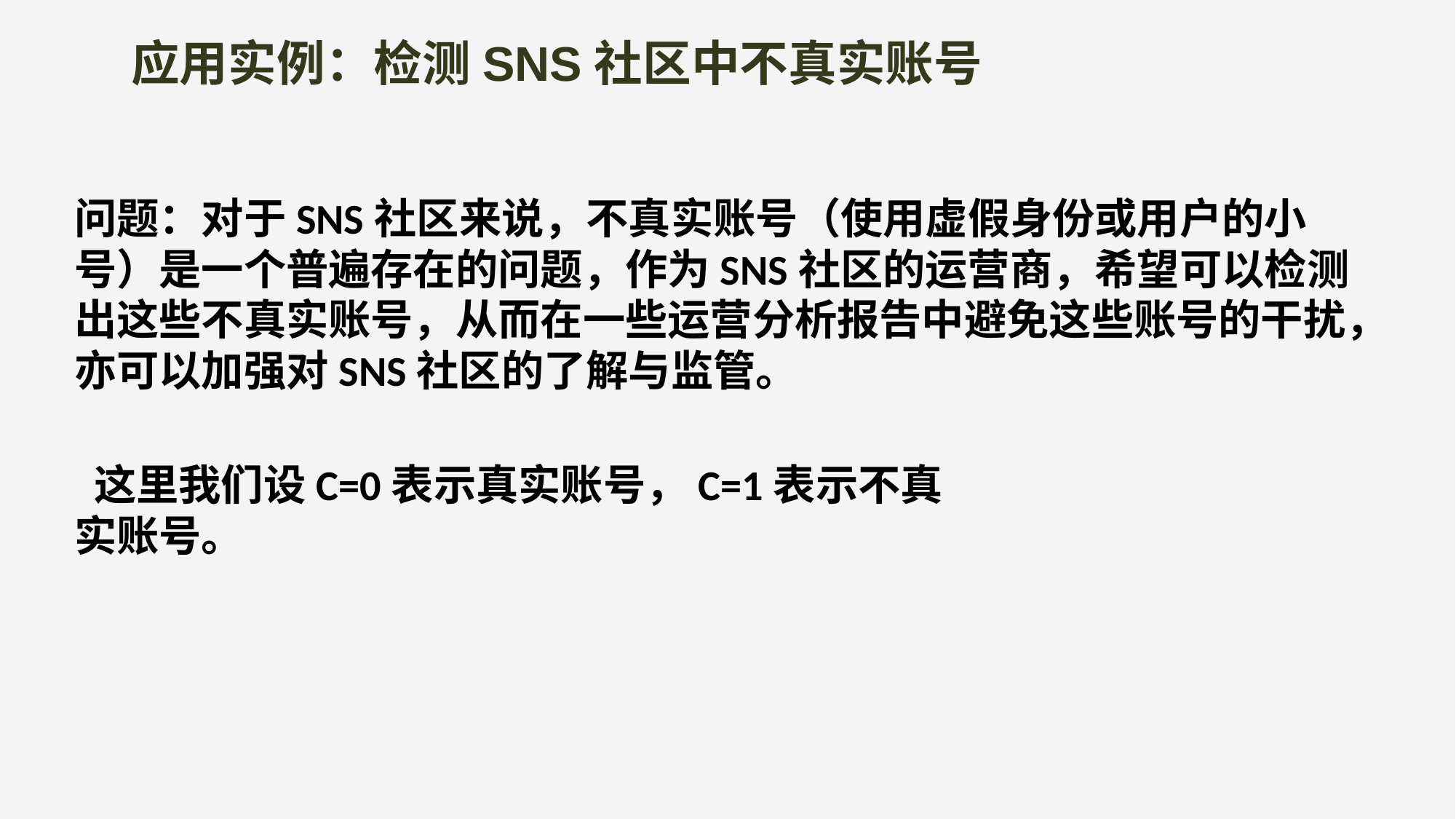

应用实例：检测SNS社区中不真实账号

问题：对于SNS社区来说，不真实账号（使用虚假身份或用户的小号）是一个普遍存在的问题，作为SNS社区的运营商，希望可以检测出这些不真实账号，从而在一些运营分析报告中避免这些账号的干扰，亦可以加强对SNS社区的了解与监管。

 这里我们设C=0表示真实账号，C=1表示不真实账号。